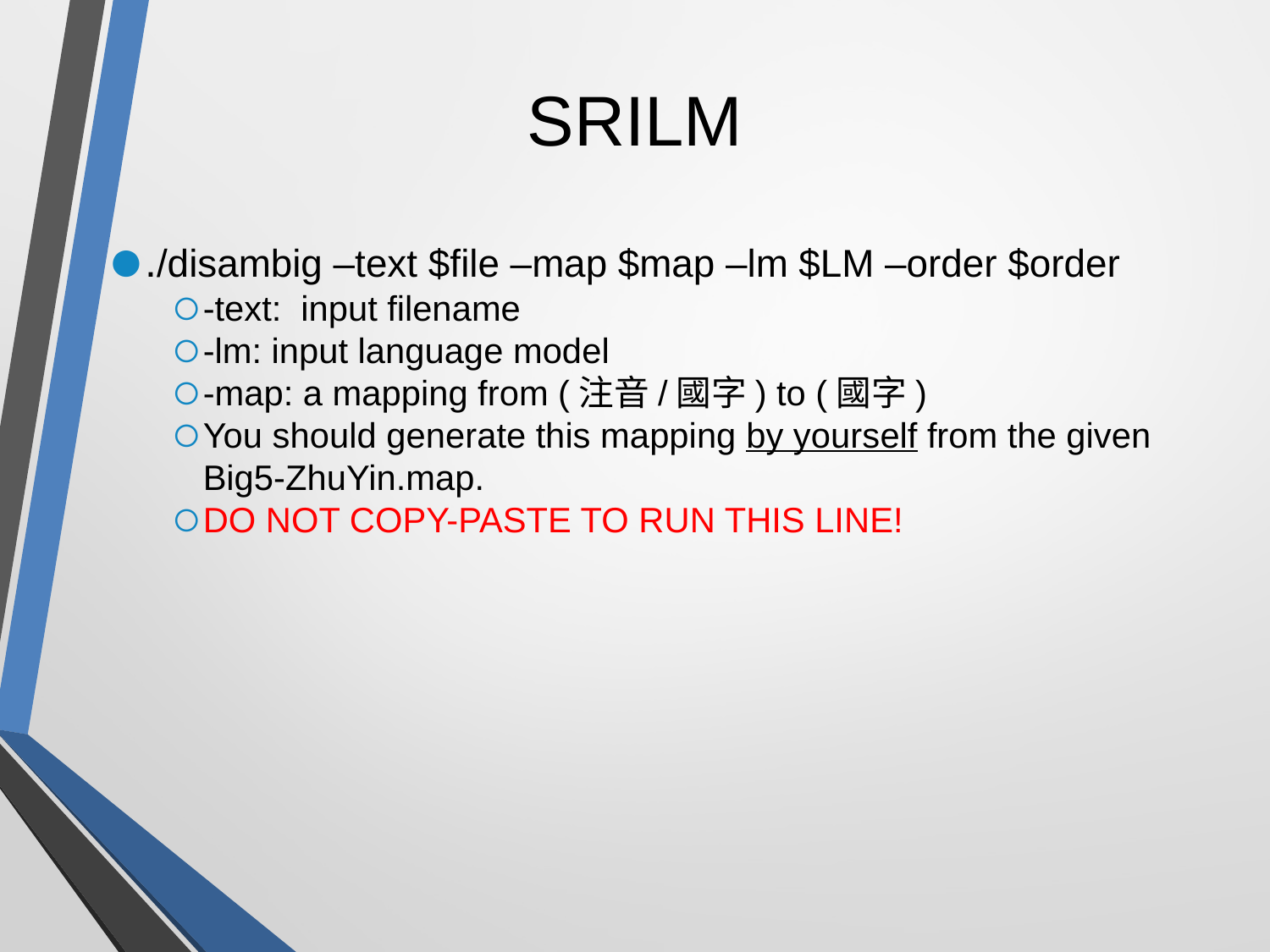

SRILM
./disambig –text $file –map $map –lm $LM –order $order
-text:  input filename
-lm: input language model
-map: a mapping from (注音/國字) to (國字)
You should generate this mapping by yourself from the given Big5-ZhuYin.map.
DO NOT COPY-PASTE TO RUN THIS LINE!